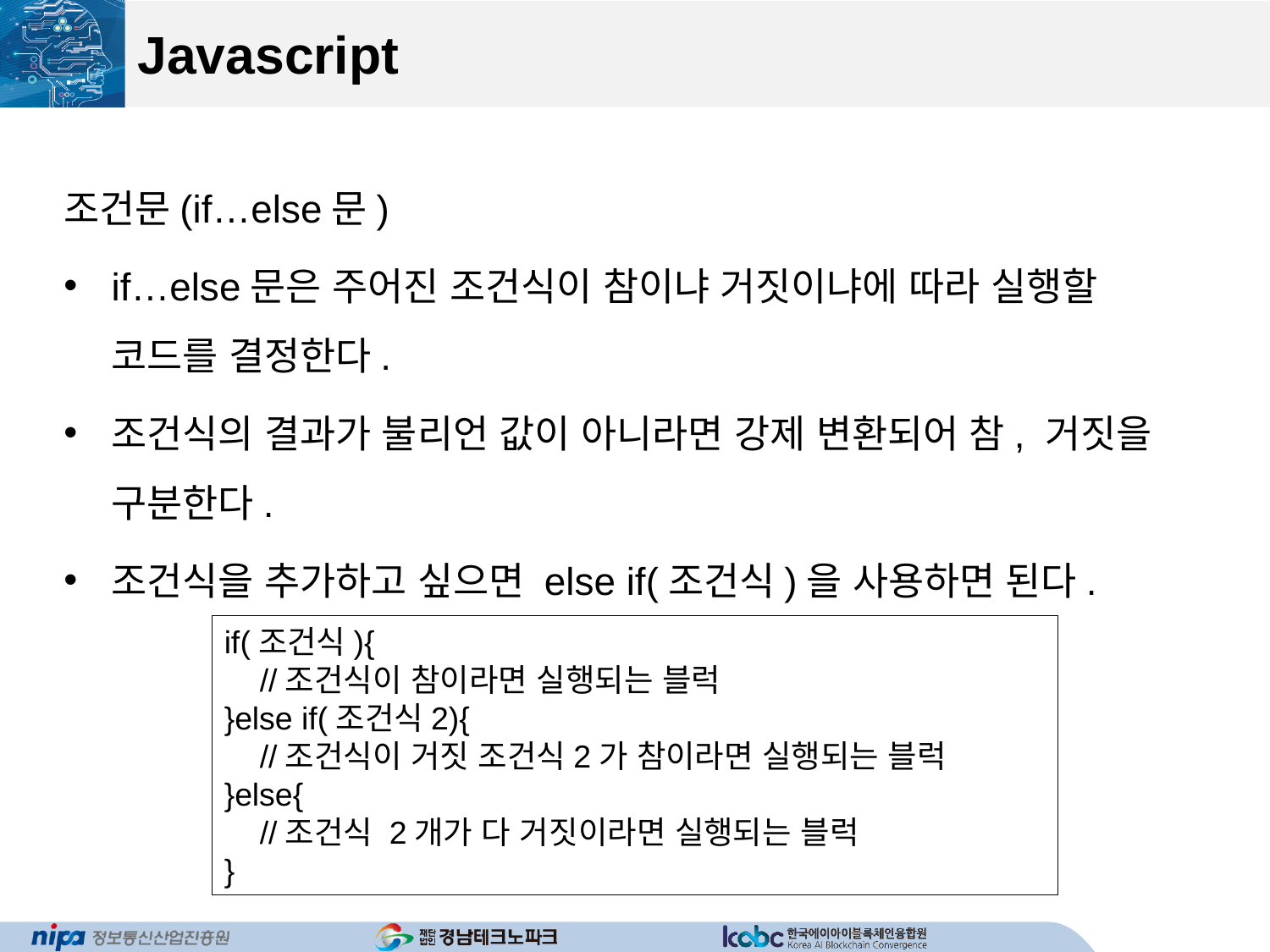

# Javascript
조건문(if…else문)
if…else문은 주어진 조건식이 참이냐 거짓이냐에 따라 실행할 코드를 결정한다.
조건식의 결과가 불리언 값이 아니라면 강제 변환되어 참, 거짓을 구분한다.
조건식을 추가하고 싶으면 else if(조건식)을 사용하면 된다.

if(조건식){
    //조건식이 참이라면 실행되는 블럭
}else if(조건식2){
    //조건식이 거짓 조건식2가 참이라면 실행되는 블럭
}else{
    //조건식 2개가 다 거짓이라면 실행되는 블럭
}